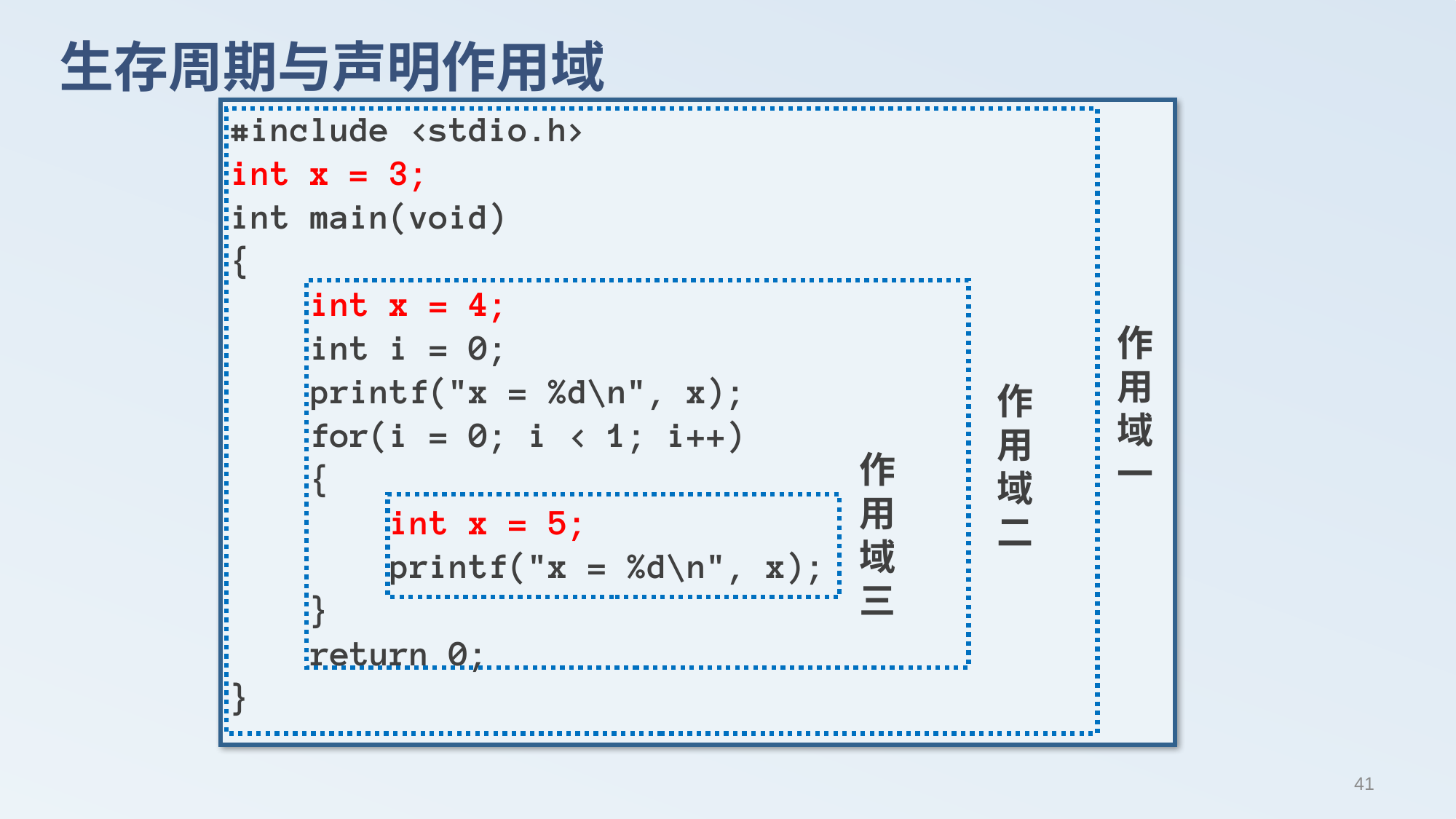

# 生存周期与声明作用域
#include <stdio.h>
int x = 3;
int main(void)
{
    int x = 4;
    int i = 0;
    printf("x = %d\n", x);
    for(i = 0; i < 1; i++)
    {
        int x = 5;
        printf("x = %d\n", x);
    }
    return 0;
}

作用域一
作用域二
作用域三